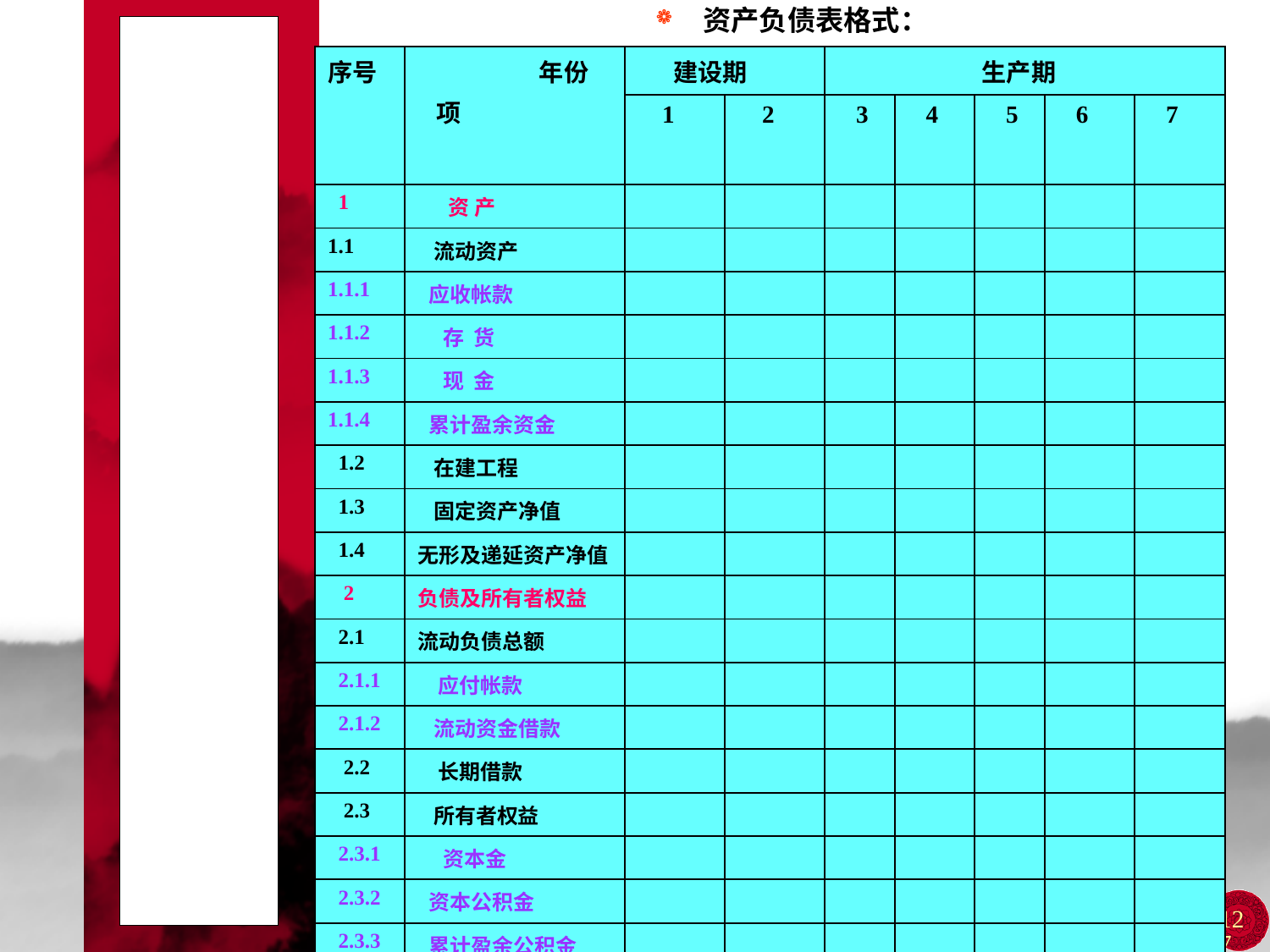

资产负债表格式：
# 第四节    项目的偿债能力分析
| 序号 | 年份 项 | 建设期 |  | 生产期 |  |  |  |  |
| --- | --- | --- | --- | --- | --- | --- | --- | --- |
|  |  | 1 | 2 | 3 | 4 | 5 | 6 | 7 |
| 1 | 资 产 |  |  |  |  |  |  |  |
| 1.1 | 流动资产 |  |  |  |  |  |  |  |
| 1.1.1 | 应收帐款 |  |  |  |  |  |  |  |
| 1.1.2 | 存 货 |  |  |  |  |  |  |  |
| 1.1.3 | 现 金 |  |  |  |  |  |  |  |
| 1.1.4 | 累计盈余资金 |  |  |  |  |  |  |  |
| 1.2 | 在建工程 |  |  |  |  |  |  |  |
| 1.3 | 固定资产净值 |  |  |  |  |  |  |  |
| 1.4 | 无形及递延资产净值 |  |  |  |  |  |  |  |
| 2 | 负债及所有者权益 |  |  |  |  |  |  |  |
| 2.1 | 流动负债总额 |  |  |  |  |  |  |  |
| 2.1.1 | 应付帐款 |  |  |  |  |  |  |  |
| 2.1.2 | 流动资金借款 |  |  |  |  |  |  |  |
| 2.2 | 长期借款 |  |  |  |  |  |  |  |
| 2.3 | 所有者权益 |  |  |  |  |  |  |  |
| 2.3.1 | 资本金 |  |  |  |  |  |  |  |
| 2.3.2 | 资本公积金 |  |  |  |  |  |  |  |
| 2.3.3 | 累计盈余公积金 |  |  |  |  |  |  |  |
| 2.3.4 | 累计未分配利润 |  |  |  |  |  |  |  |
|  | 资产负债率 |  |  |  |  |  |  |  |
|  | 流动比率 |  |  |  |  |  |  |  |
|  | 速动比率 |  |  |  |  |  |  |  |
127